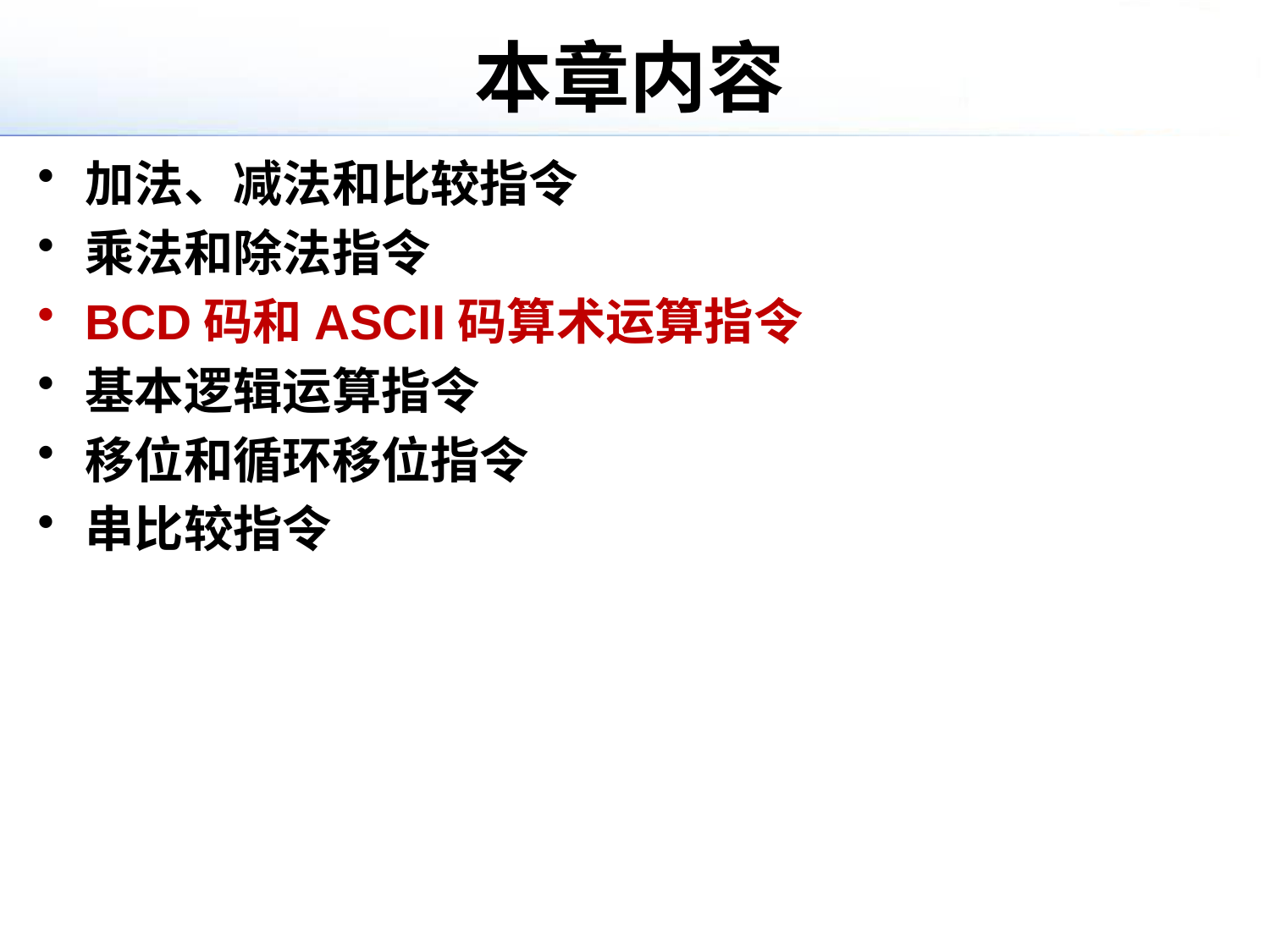

# 本章内容
加法、减法和比较指令
乘法和除法指令
BCD码和ASCII码算术运算指令
基本逻辑运算指令
移位和循环移位指令
串比较指令